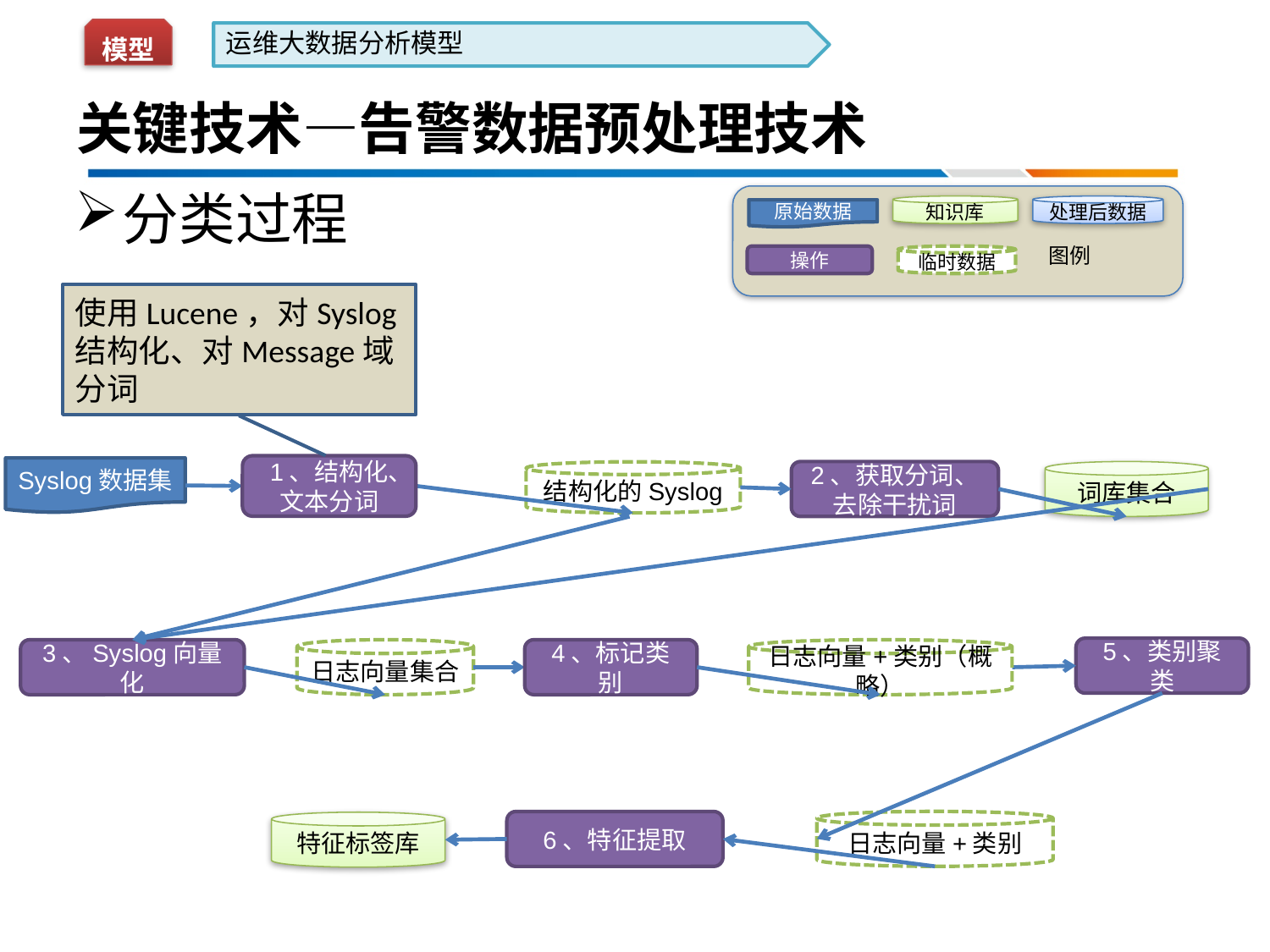

模型
运维大数据分析模型

# 关键技术—告警数据预处理技术
分类过程

知识库
处理后数据
原始数据
图例
操作
临时数据
使用Lucene，对Syslog结构化、对Message域分词
1、结构化、文本分词
Syslog数据集
2、获取分词、去除干扰词
词库集合
结构化的Syslog
5、类别聚类
3、Syslog向量化
日志向量集合
4、标记类别
日志向量+类别（概略）
日志向量+类别
6、特征提取
特征标签库